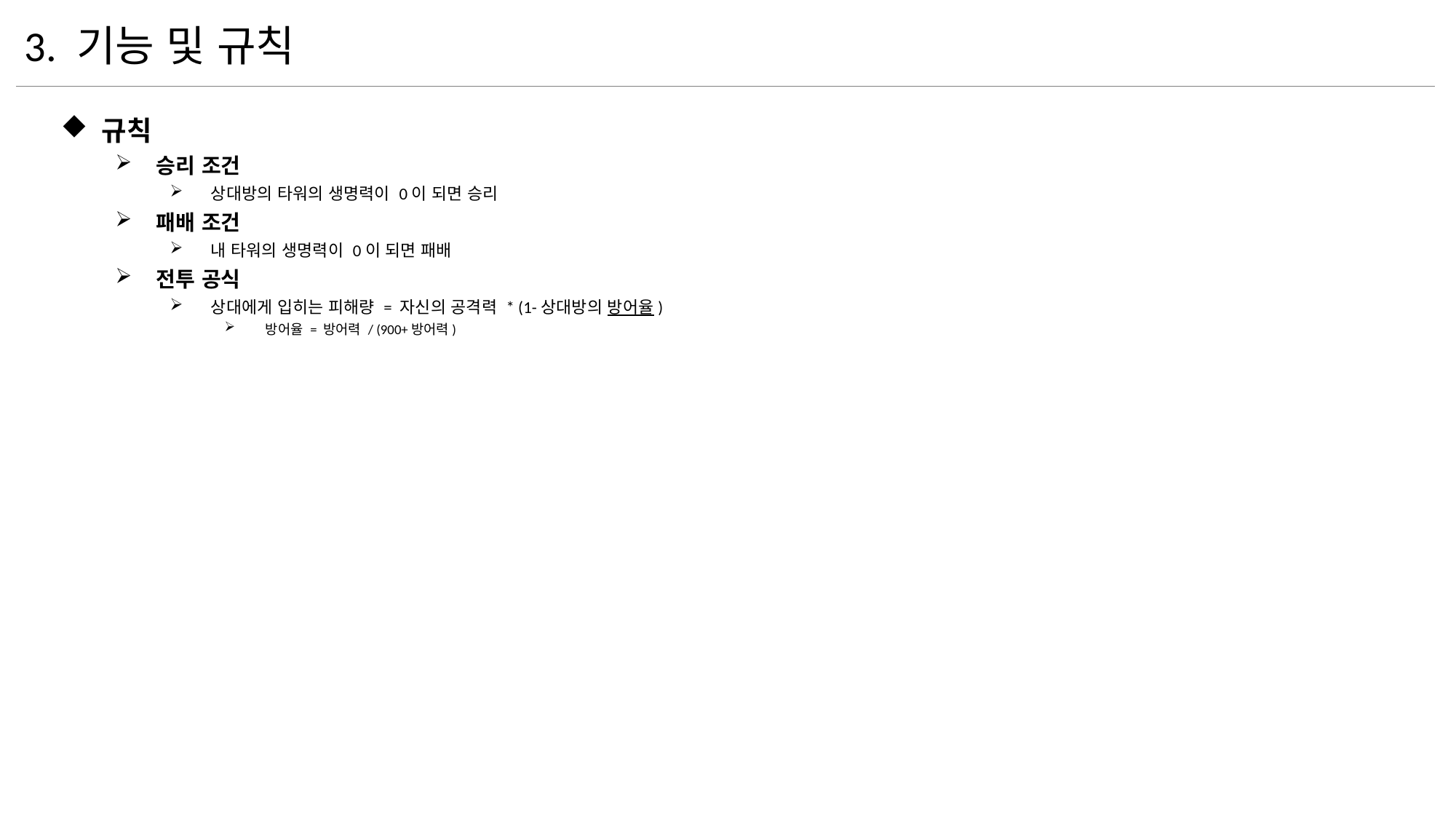

3. 기능 및 규칙
규칙
승리 조건
상대방의 타워의 생명력이 0이 되면 승리
패배 조건
내 타워의 생명력이 0이 되면 패배
전투 공식
상대에게 입히는 피해량 = 자신의 공격력 * (1-상대방의 방어율)
방어율 = 방어력 / (900+방어력)